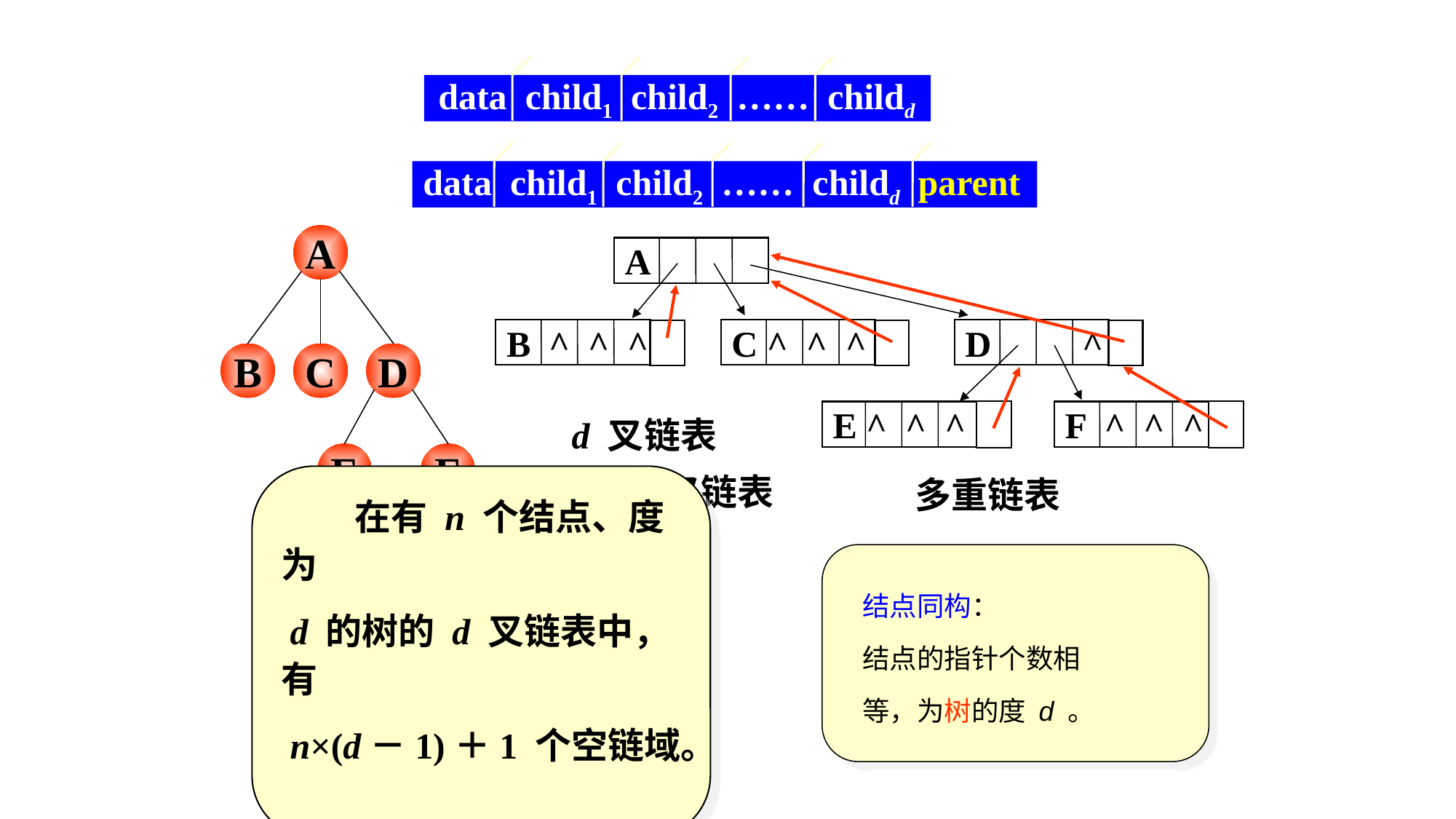

data  child1  child2  ……  childd

data  child1  child2  ……  childd  parent

A
B
C
D
E
F
A

B  ^  ^  ^

C ^  ^  ^

D          ^

E ^  ^  ^

F  ^  ^  ^

d 叉链表
d + 1 叉链表
多重链表
        在有 n 个结点、度为
 d 的树的 d 叉链表中，有
 n×(d－1)＋1 个空链域。
  结点同构：
  结点的指针个数相
  等，为树的度 d 。